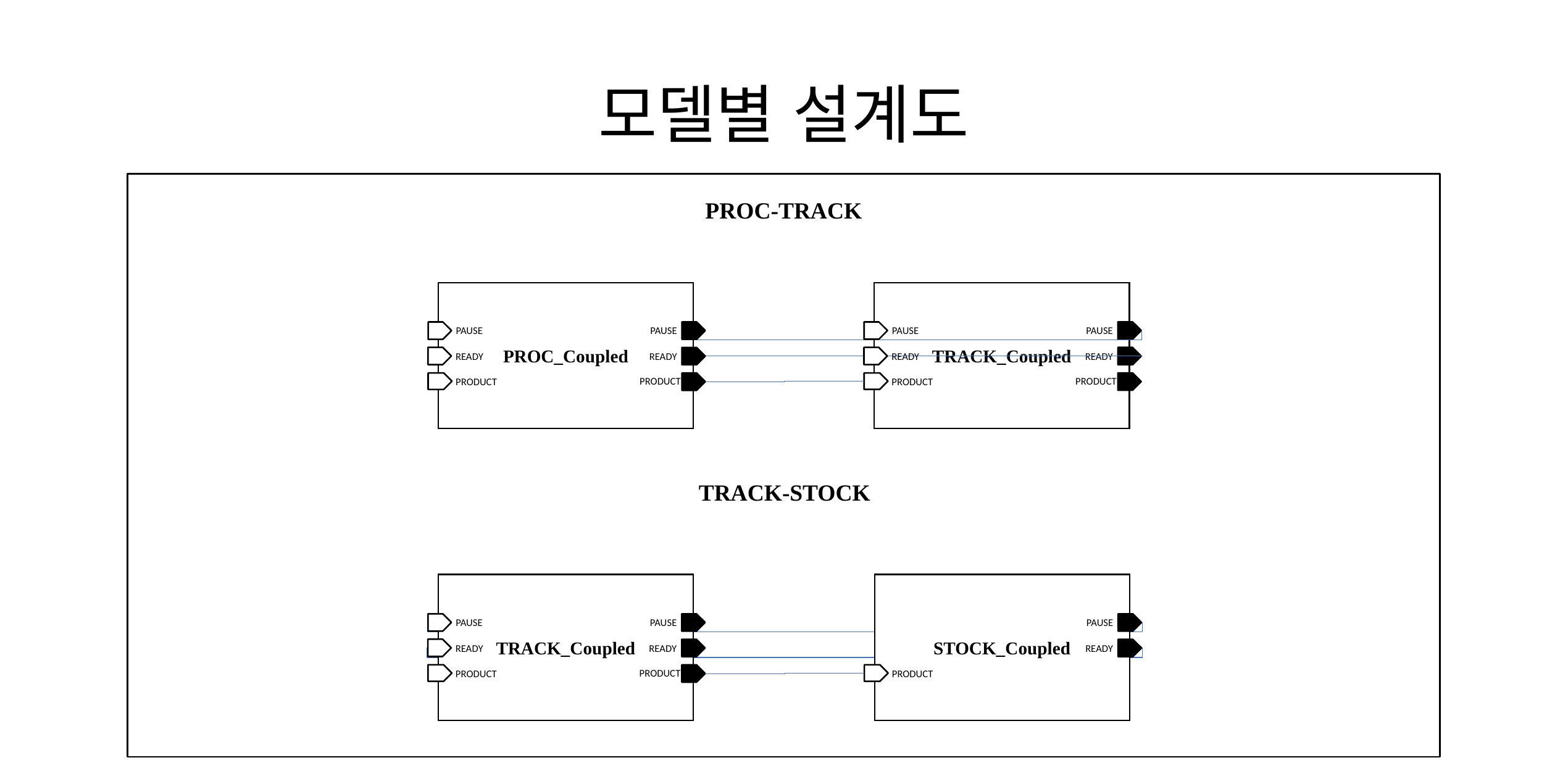

# 모델별 설계도

PROC-TRACK
TRACK_Coupled
PROC_Coupled
PAUSE
PAUSE
PAUSE
PAUSE

READY
READY
READY
READY

PRODUCT
PRODUCT
PRODUCT
PRODUCT

TRACK-STOCK
TRACK_Coupled
STOCK_Coupled
PAUSE
PAUSE
PAUSE

READY
READY
READY

PRODUCT
PRODUCT
PRODUCT